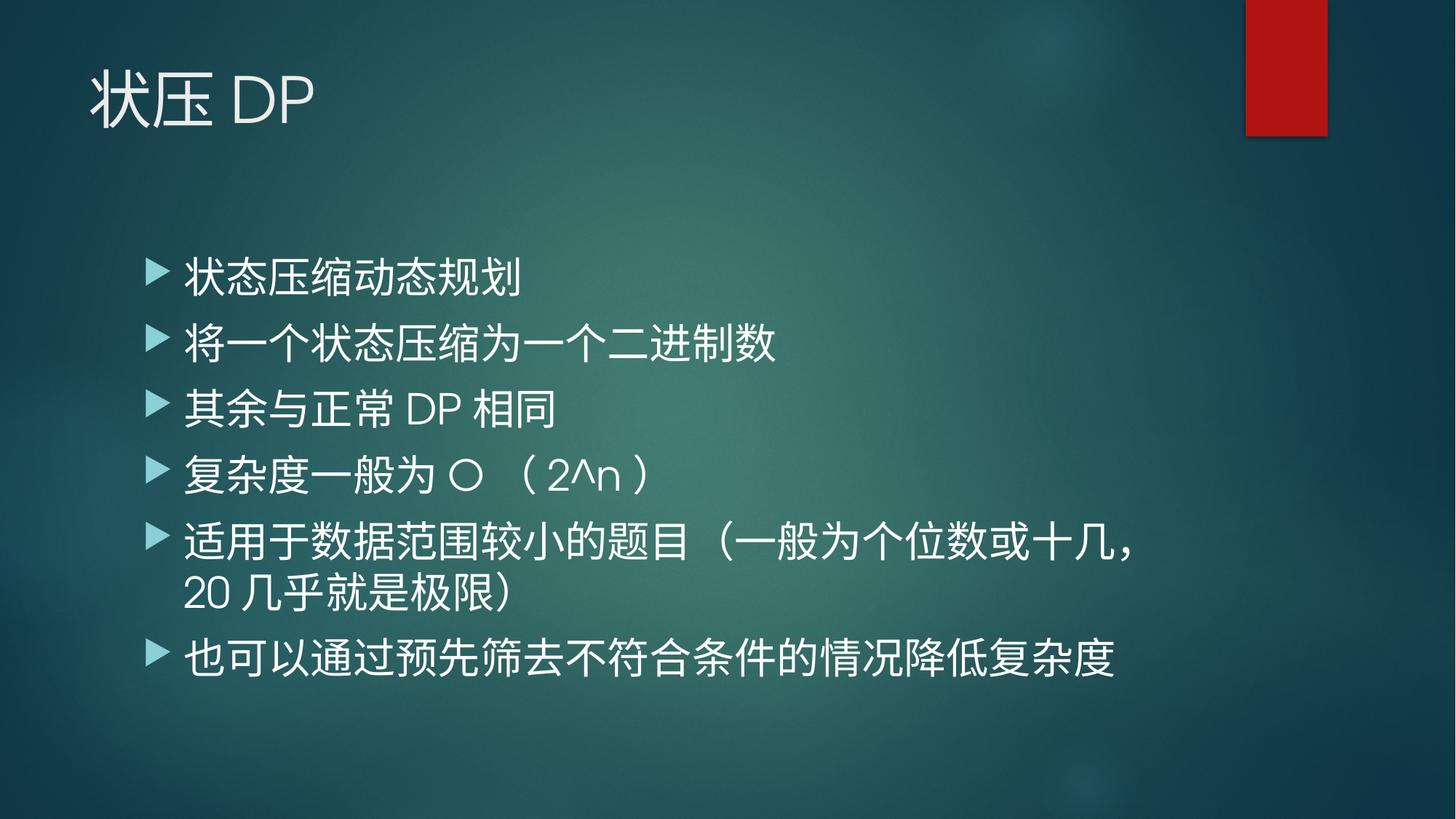

# 状压DP
状态压缩动态规划
将一个状态压缩为一个二进制数
其余与正常DP相同
复杂度一般为O（2^n）
适用于数据范围较小的题目（一般为个位数或十几，20几乎就是极限）
也可以通过预先筛去不符合条件的情况降低复杂度